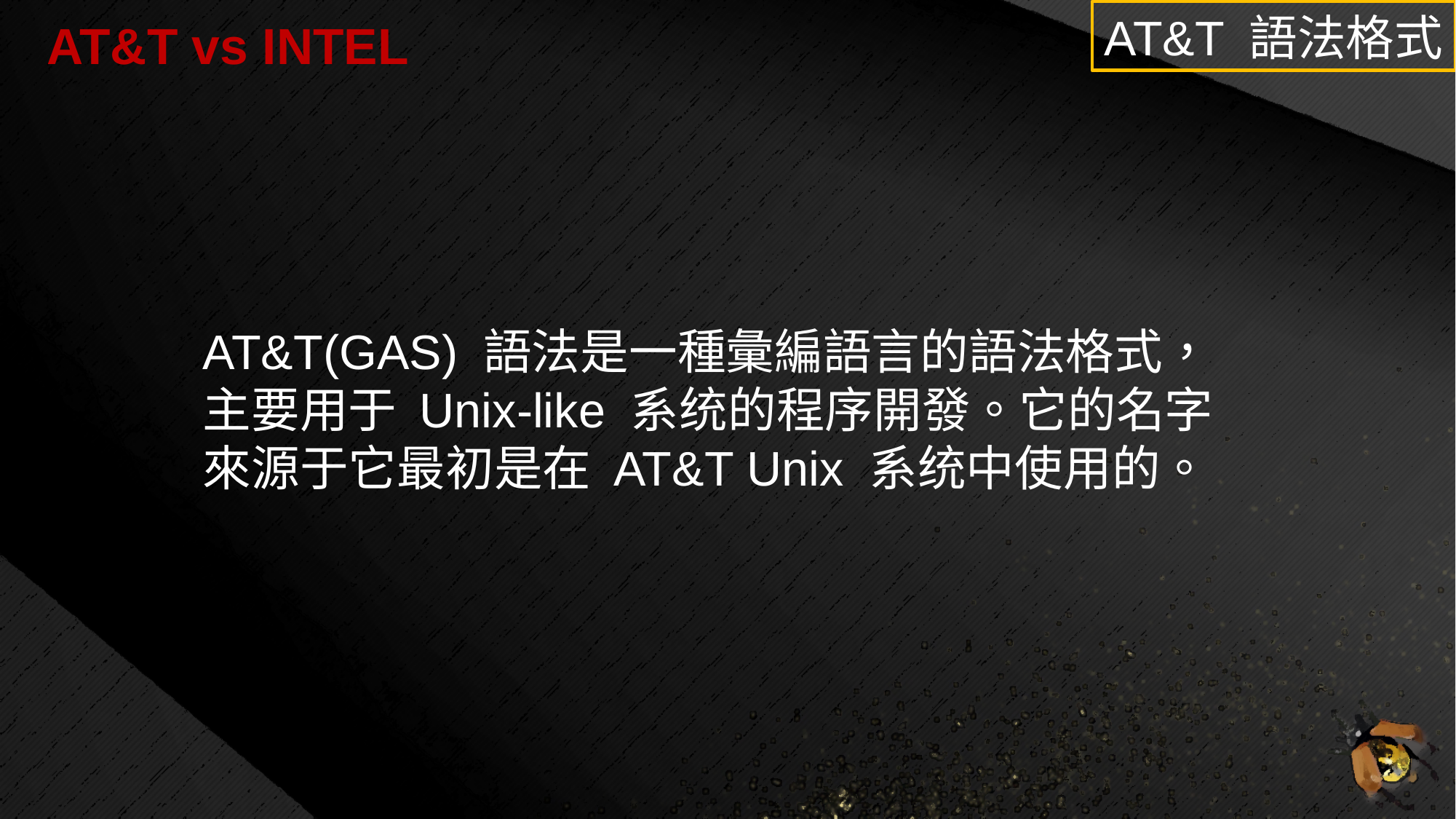

AT&T vs INTEL
AT&T 語法格式
AT&T(GAS) 語法是一種彙編語言的語法格式，主要用于 Unix-like 系统的程序開發。它的名字來源于它最初是在 AT&T Unix 系统中使用的。